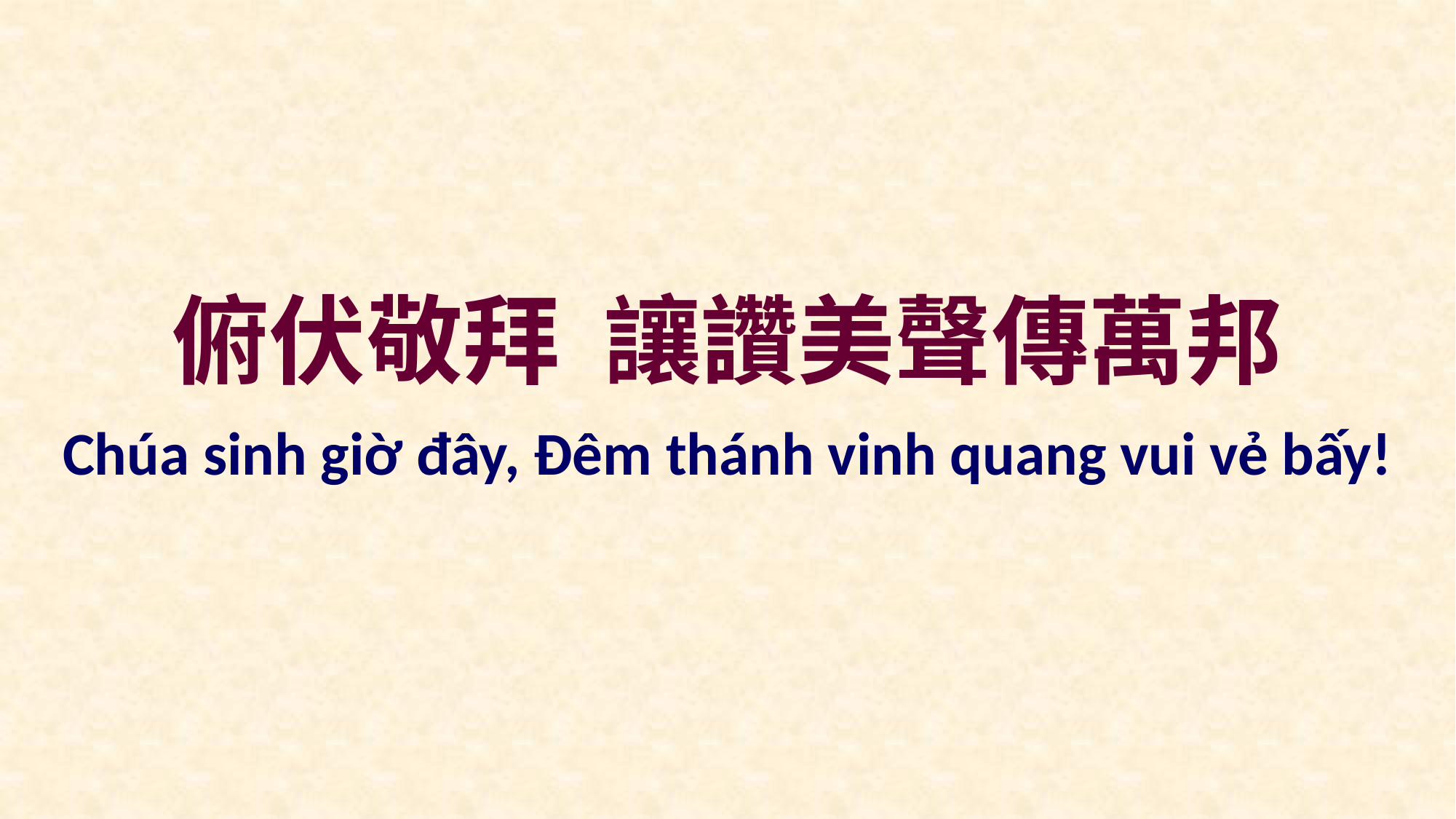

俯伏敬拜  讓讚美聲傳萬邦
Chúa sinh giờ đây, Ðêm thánh vinh quang vui vẻ bấy!